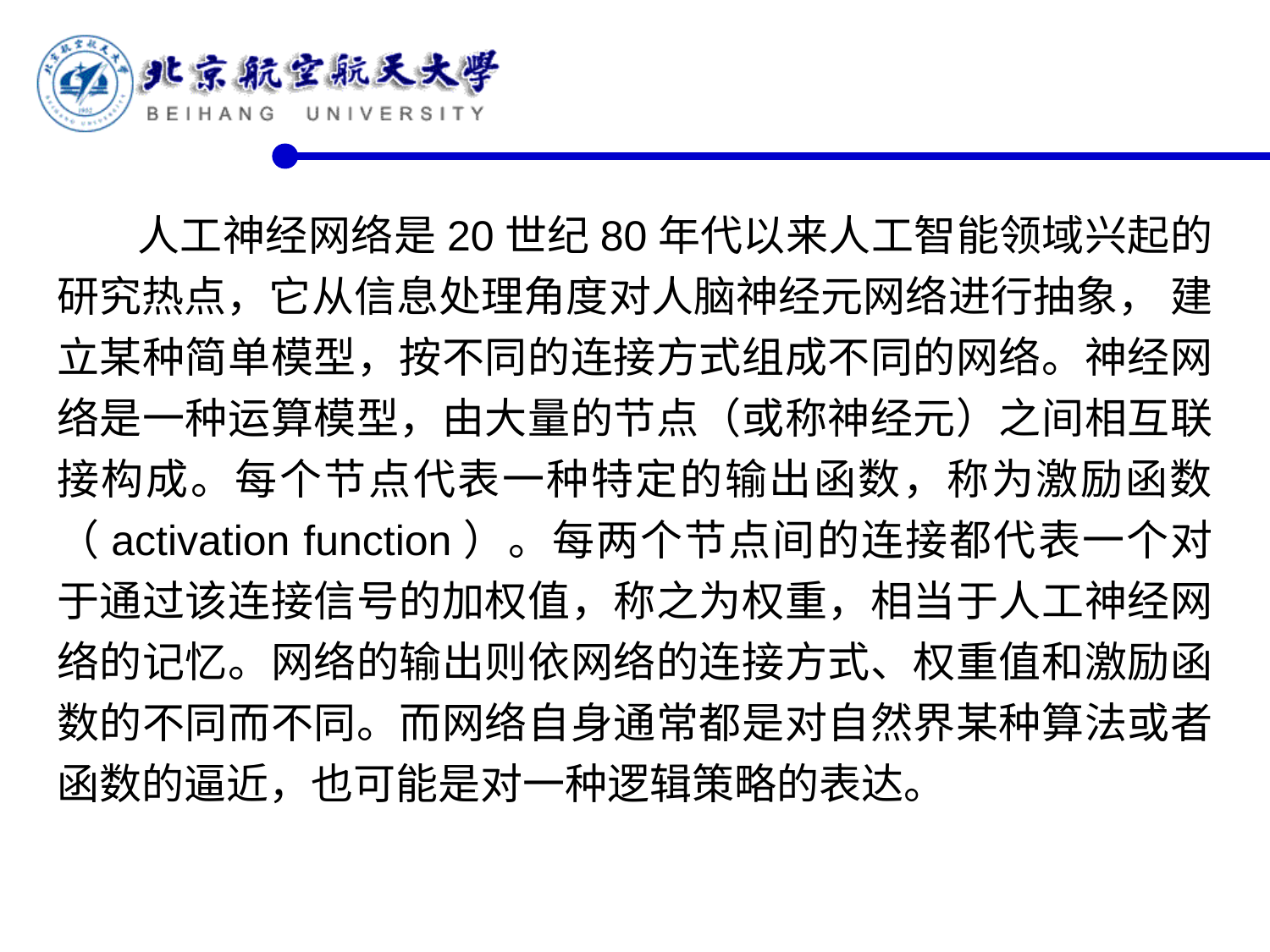

人工神经网络是20世纪80年代以来人工智能领域兴起的研究热点，它从信息处理角度对人脑神经元网络进行抽象， 建立某种简单模型，按不同的连接方式组成不同的网络。神经网络是一种运算模型，由大量的节点（或称神经元）之间相互联接构成。每个节点代表一种特定的输出函数，称为激励函数（activation function）。每两个节点间的连接都代表一个对于通过该连接信号的加权值，称之为权重，相当于人工神经网络的记忆。网络的输出则依网络的连接方式、权重值和激励函数的不同而不同。而网络自身通常都是对自然界某种算法或者函数的逼近，也可能是对一种逻辑策略的表达。